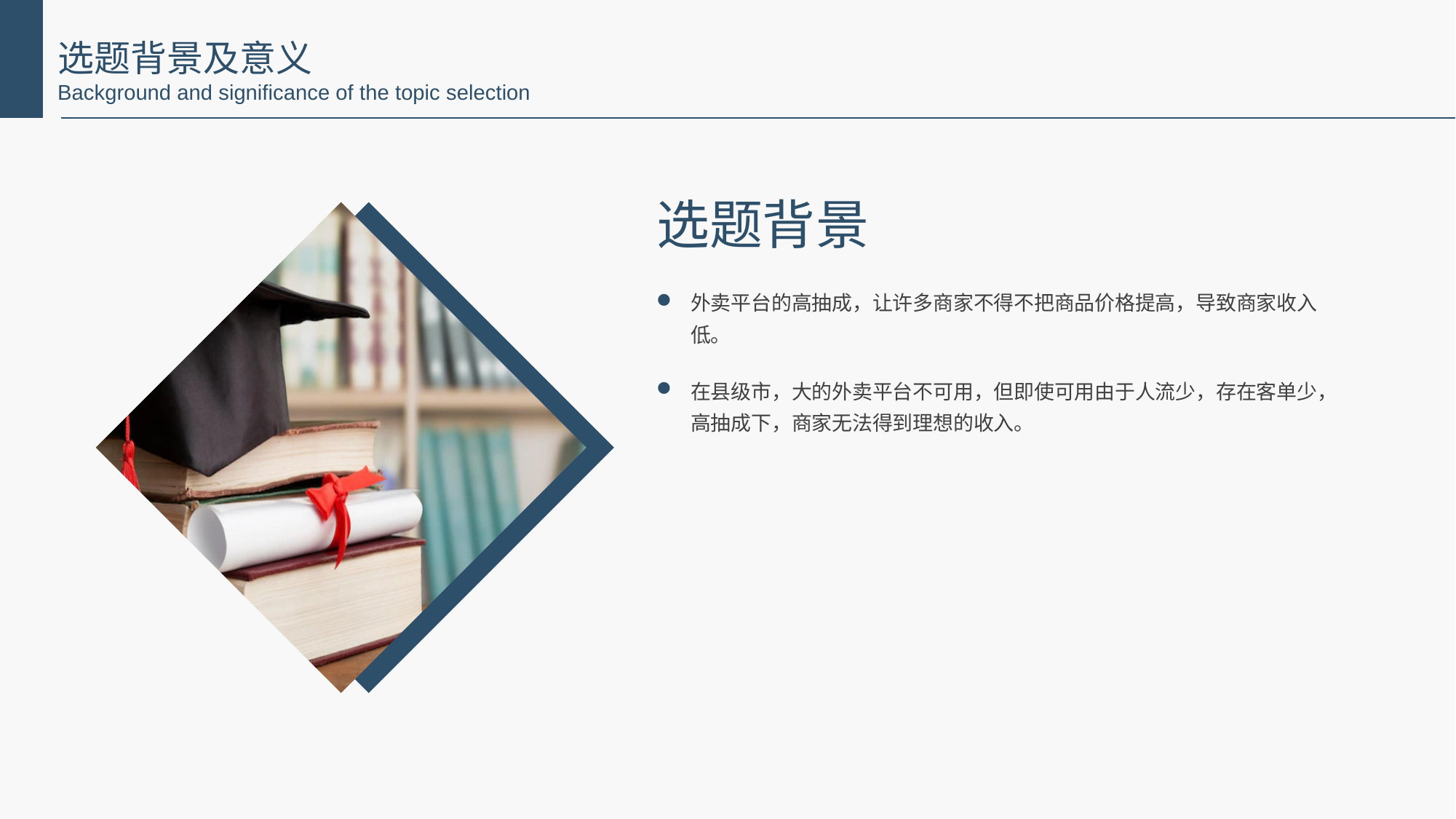

选题背景及意义
Background and significance of the topic selection
选题背景

外卖平台的高抽成，让许多商家不得不把商品价格提高，导致商家收入低。
在县级市，大的外卖平台不可用，但即使可用由于人流少，存在客单少，高抽成下，商家无法得到理想的收入。